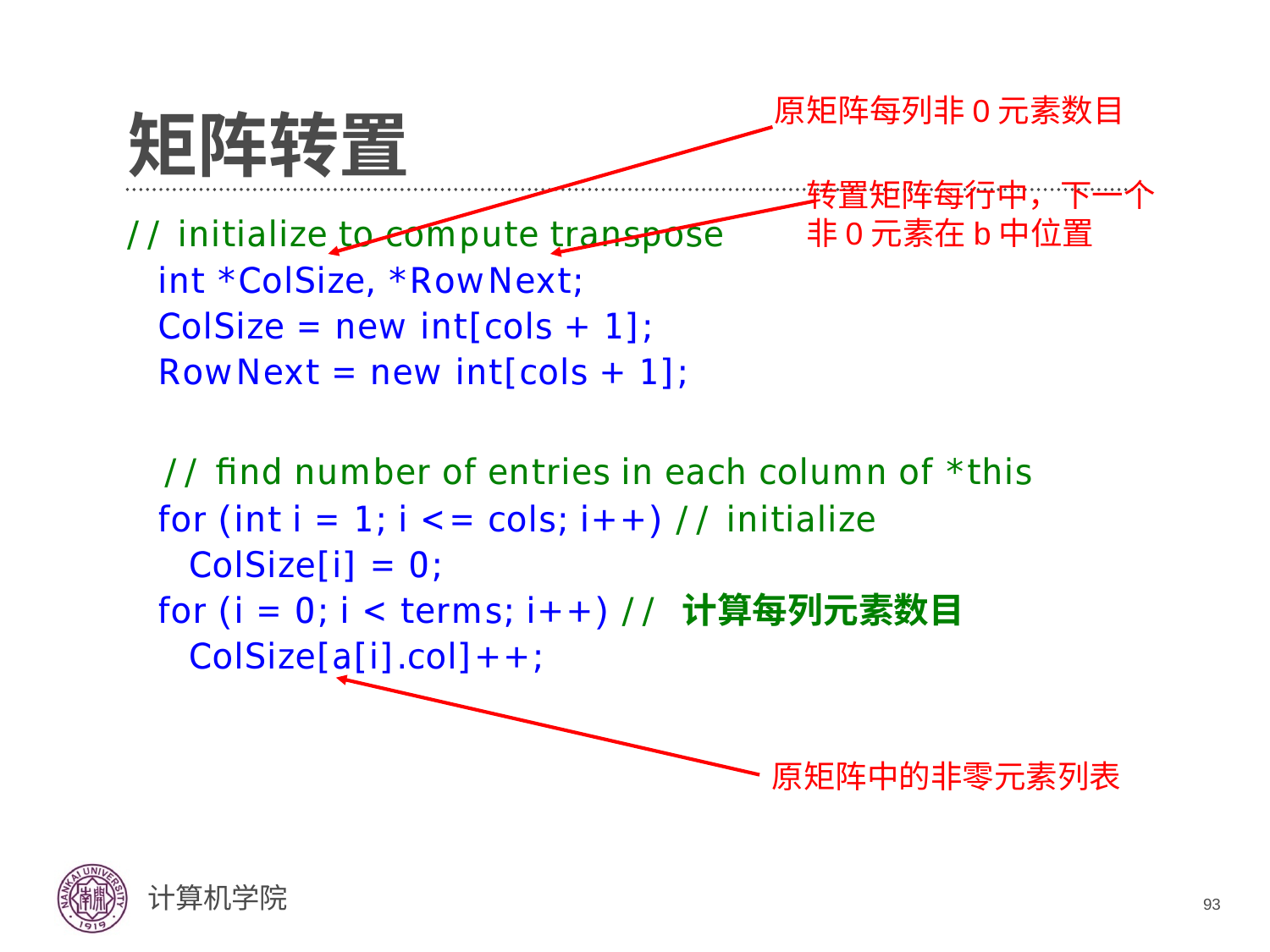

# 矩阵转置
原矩阵每列非0元素数目

转置矩阵每行中，下一个非0元素在b中位置

// initialize to compute transpose
   int *ColSize, *RowNext;
   ColSize = new int[cols + 1];
   RowNext = new int[cols + 1];

   // find number of entries in each column of *this
   for (int i = 1; i <= cols; i++) // initialize
      ColSize[i] = 0;
   for (i = 0; i < terms; i++) // 计算每列元素数目
      ColSize[a[i].col]++;

原矩阵中的非零元素列表
93